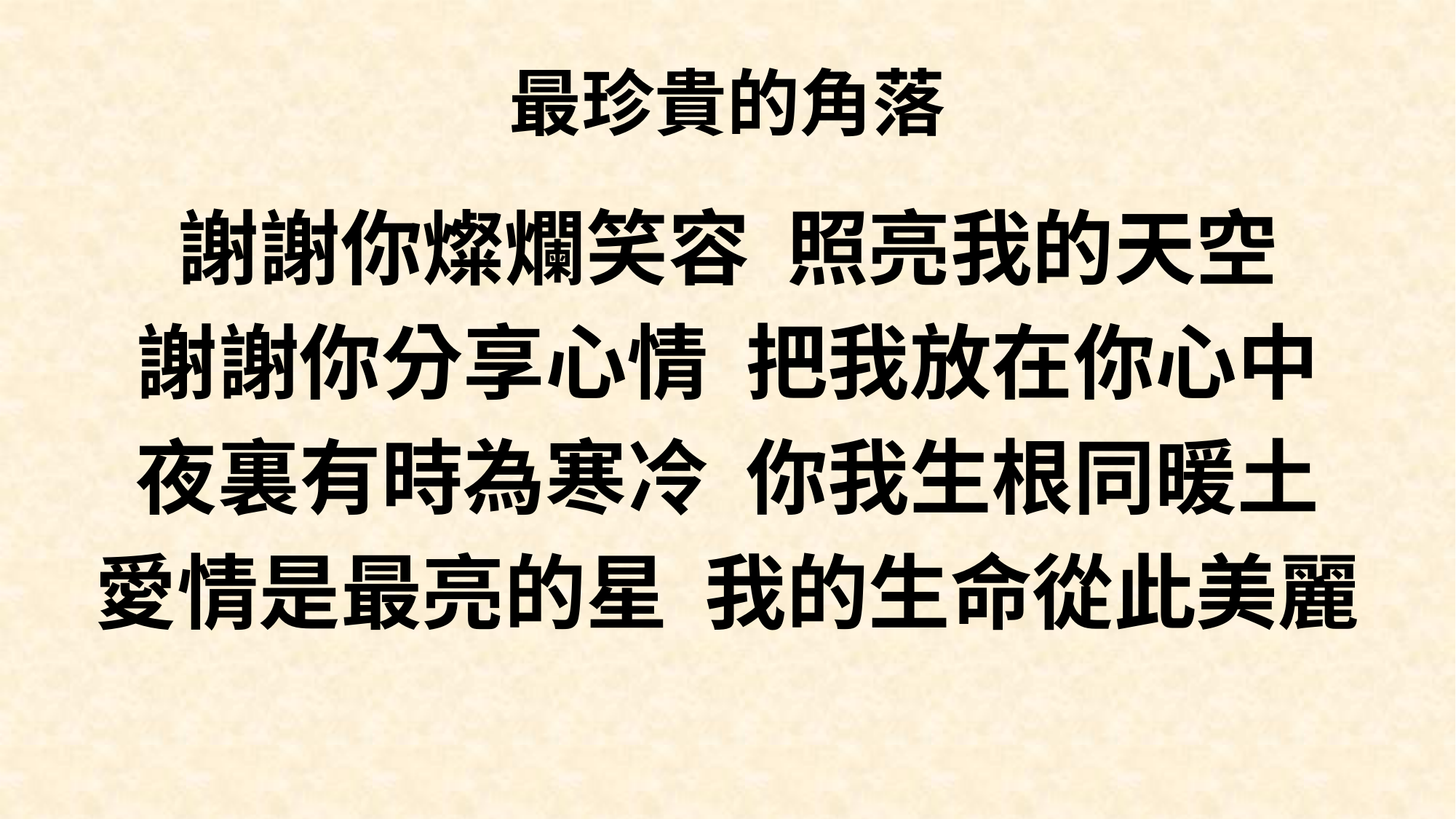

# 最珍貴的角落
謝謝你燦爛笑容  照亮我的天空
謝謝你分享心情  把我放在你心中
夜裏有時為寒冷  你我生根同暖土
愛情是最亮的星  我的生命從此美麗